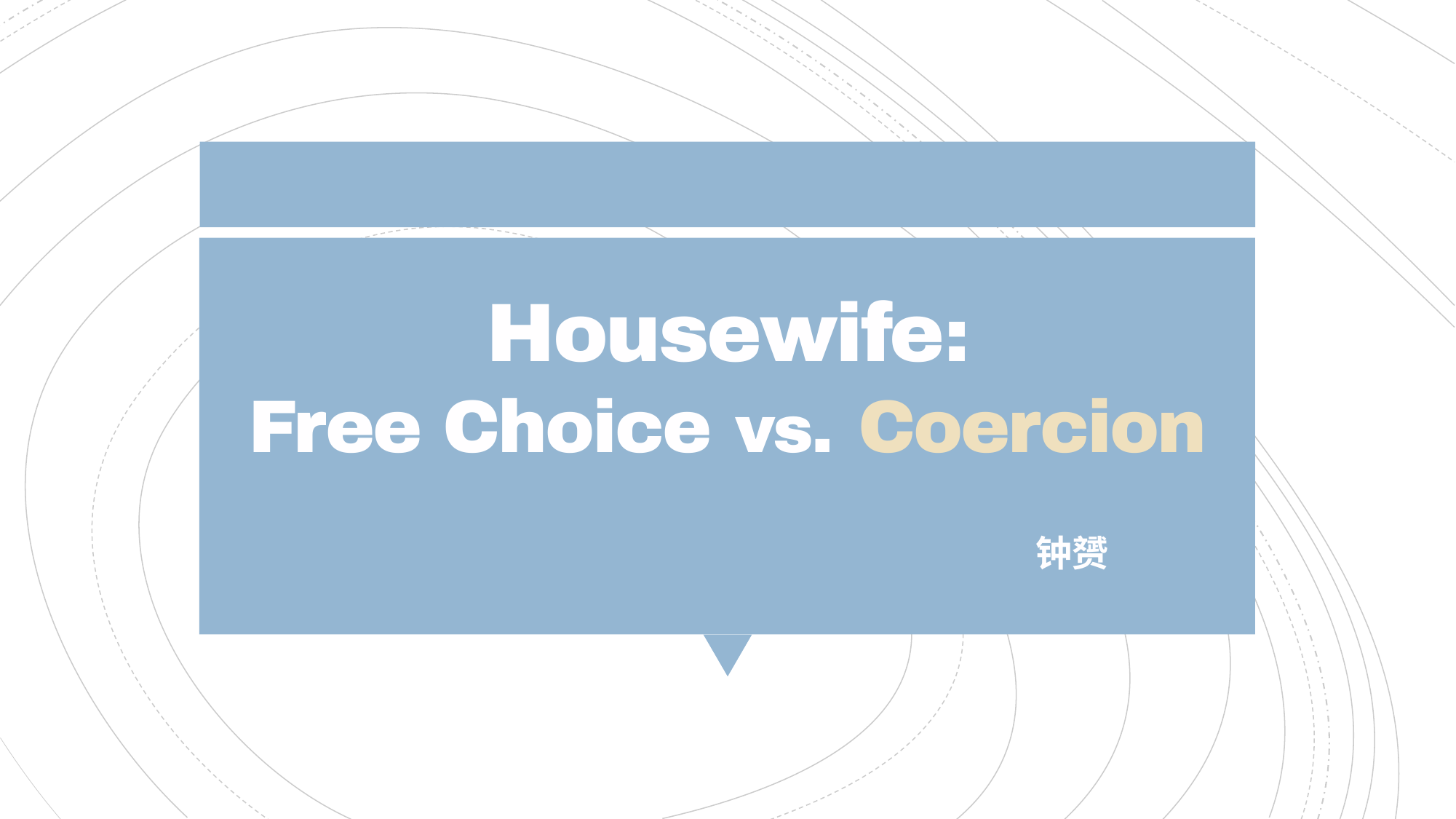

# Housewife: Free Choice vs. Coercion
         钟赟